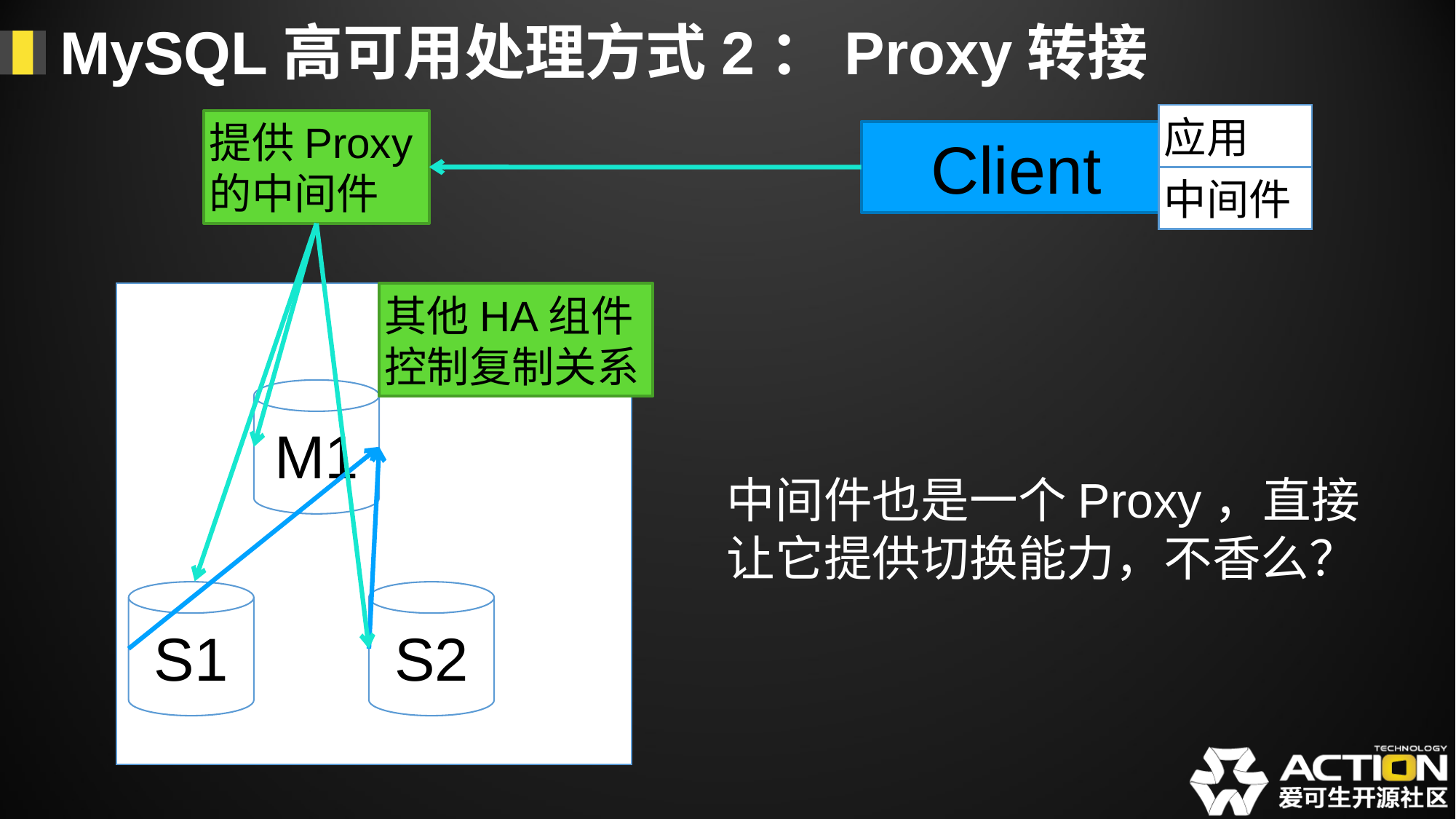

MySQL高可用处理方式2：Proxy转接
应用
提供Proxy的中间件
Client
中间件
其他HA组件控制复制关系

M1
中间件也是一个Proxy，直接让它提供切换能力，不香么？
S1
S2